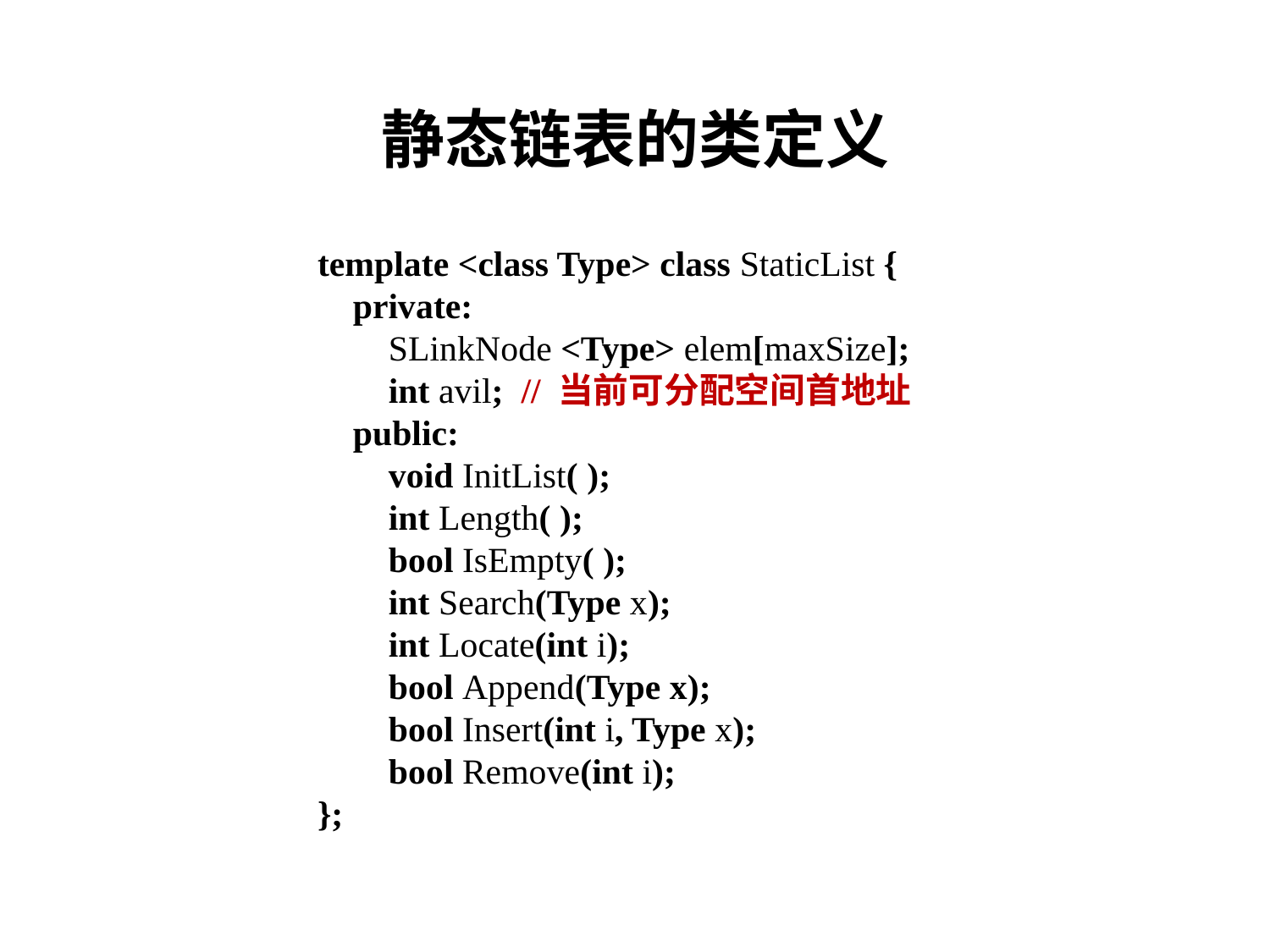

# 静态链表的类定义
template <class Type> class StaticList {
    private:
        SLinkNode <Type> elem[maxSize];
        int avil;  // 当前可分配空间首地址
    public:
        void InitList( );
        int Length( );
        bool IsEmpty( );
        int Search(Type x);
        int Locate(int i);
        bool Append(Type x);
        bool Insert(int i, Type x);
        bool Remove(int i);
};